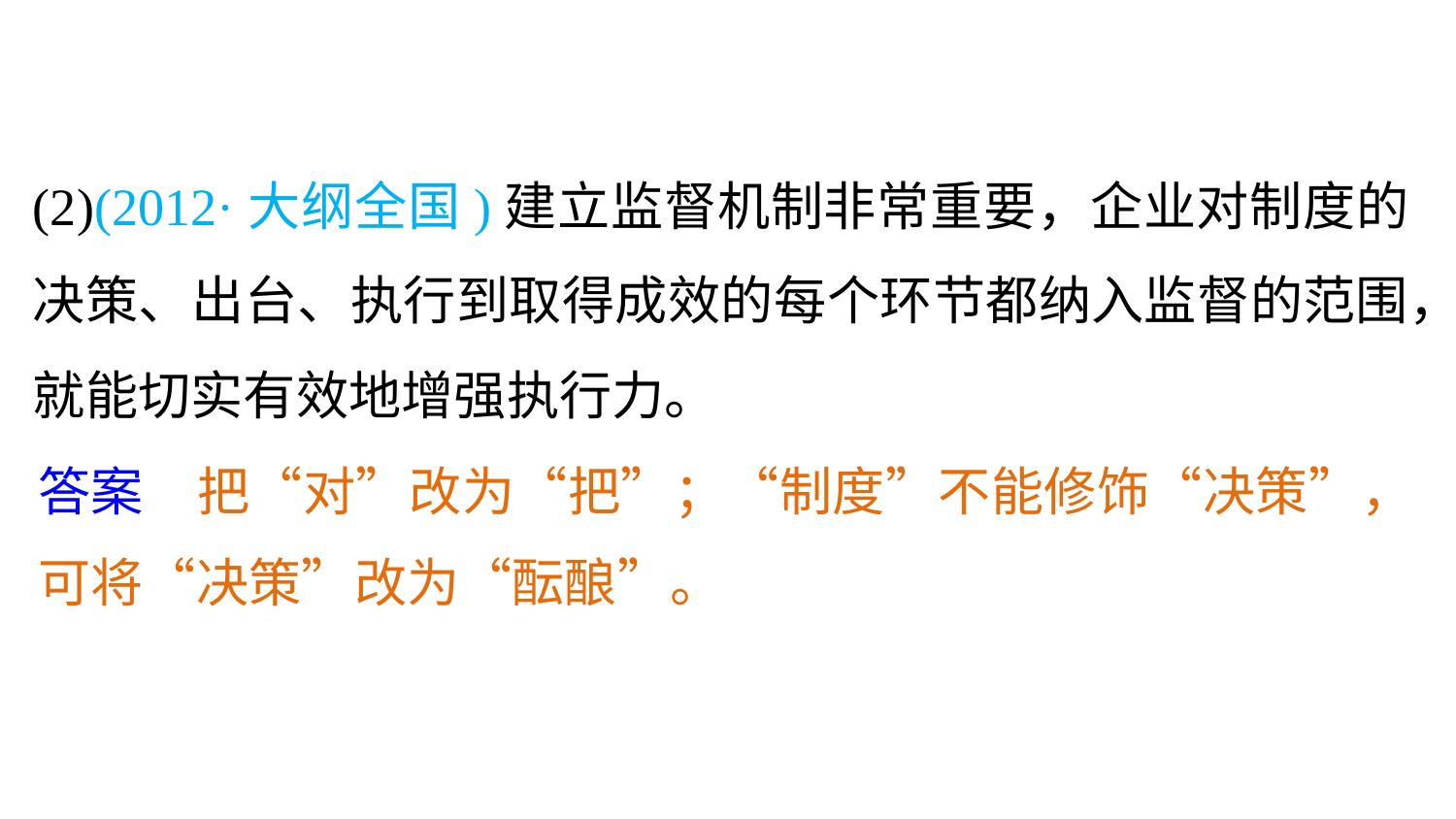

(2)(2012·大纲全国)建立监督机制非常重要，企业对制度的决策、出台、执行到取得成效的每个环节都纳入监督的范围，就能切实有效地增强执行力。
答案　把“对”改为“把”；“制度”不能修饰“决策”，可将“决策”改为“酝酿”。